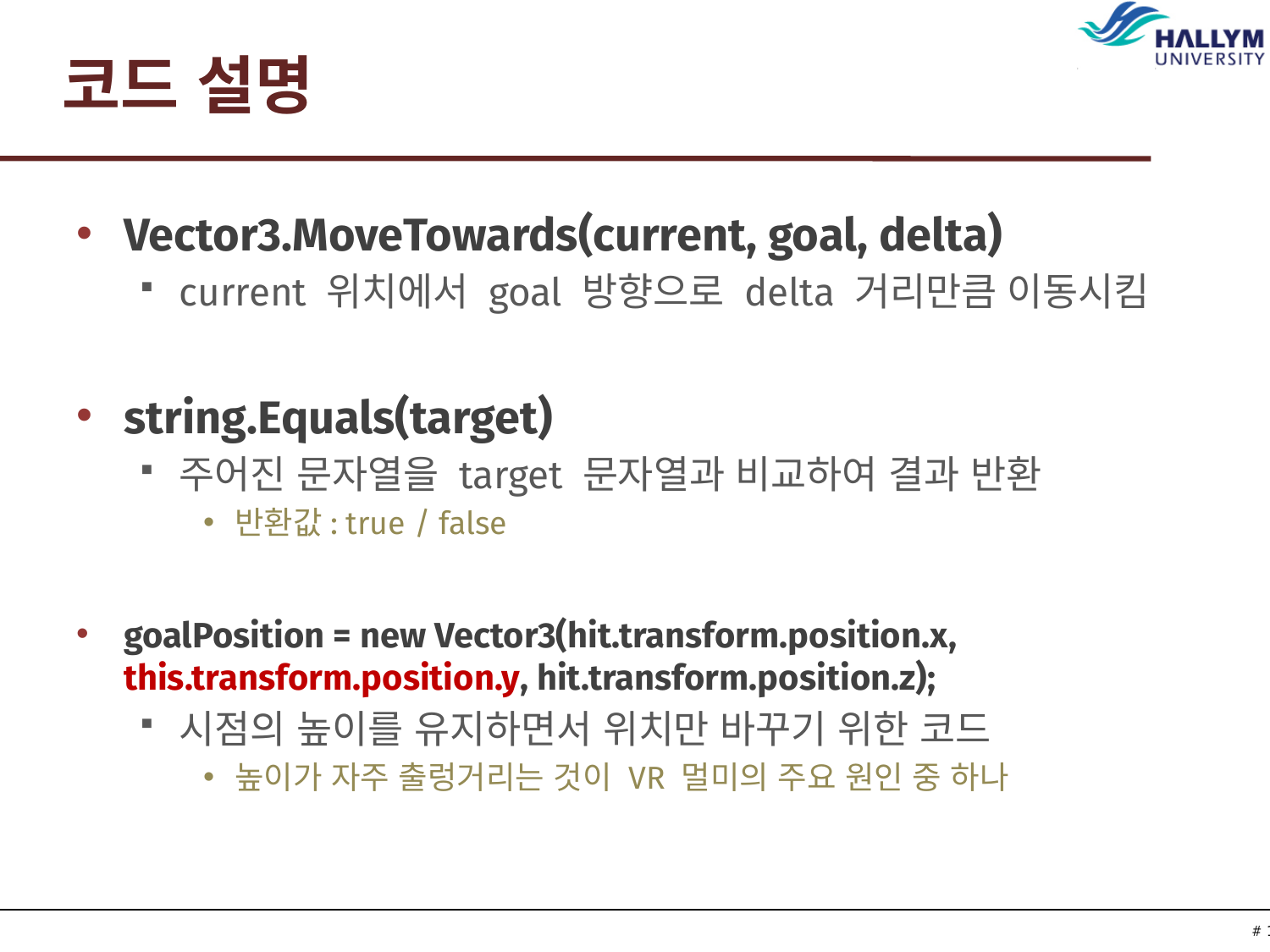

# 코드 설명
Vector3.MoveTowards(current, goal, delta)
current 위치에서 goal 방향으로 delta 거리만큼 이동시킴

string.Equals(target)
주어진 문자열을 target 문자열과 비교하여 결과 반환
반환값: true / false

goalPosition = new Vector3(hit.transform.position.x, this.transform.position.y, hit.transform.position.z);
시점의 높이를 유지하면서 위치만 바꾸기 위한 코드
높이가 자주 출렁거리는 것이 VR 멀미의 주요 원인 중 하나